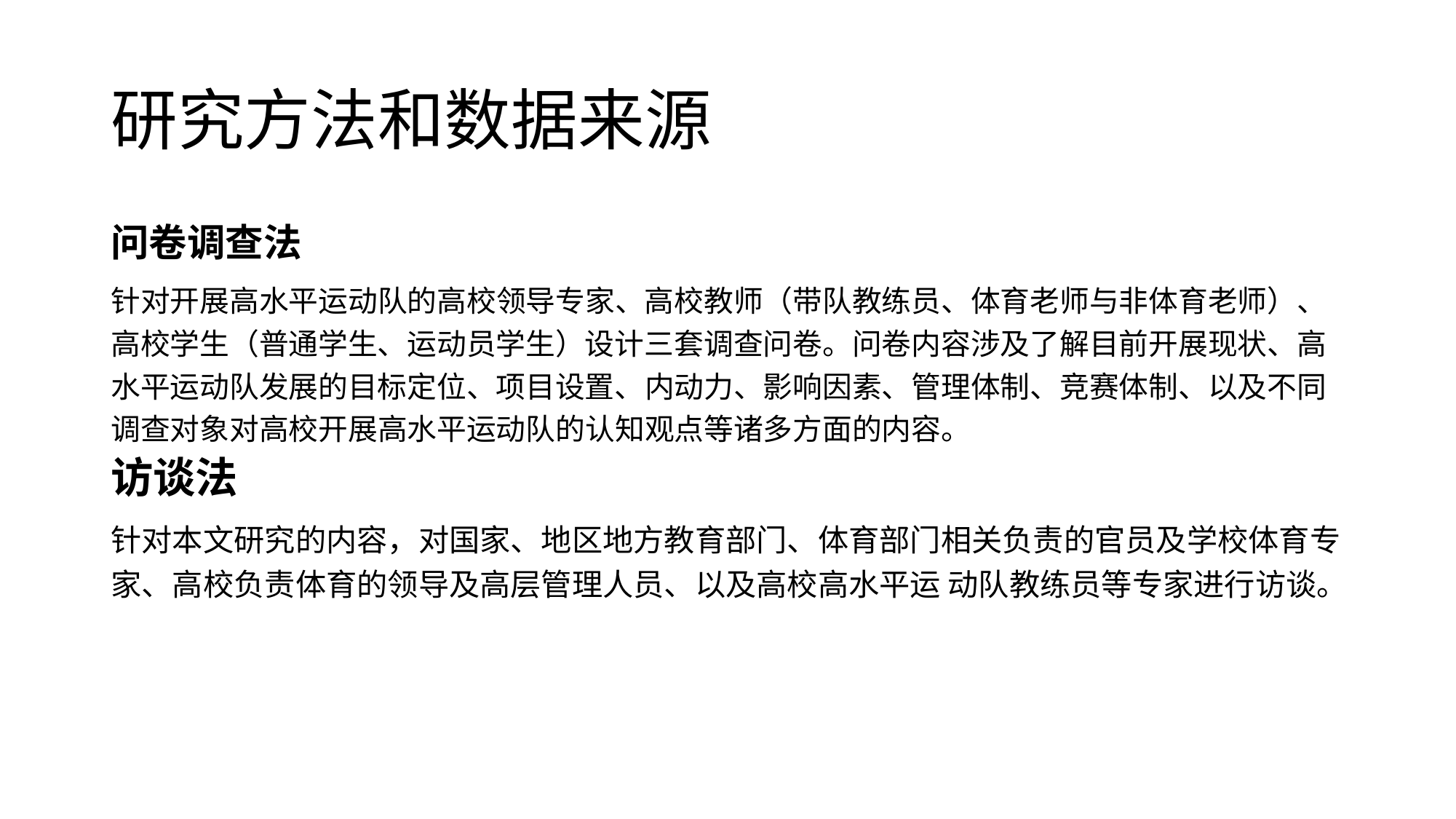

# 研究方法和数据来源
问卷调查法
针对开展高水平运动队的高校领导专家、高校教师（带队教练员、体育老师与非体育老师）、高校学生（普通学生、运动员学生）设计三套调查问卷。问卷内容涉及了解目前开展现状、高水平运动队发展的目标定位、项目设置、内动力、影响因素、管理体制、竞赛体制、以及不同调查对象对高校开展高水平运动队的认知观点等诸多方面的内容。
访谈法
针对本文研究的内容，对国家、地区地方教育部门、体育部门相关负责的官员及学校体育专家、高校负责体育的领导及高层管理人员、以及高校高水平运 动队教练员等专家进行访谈。